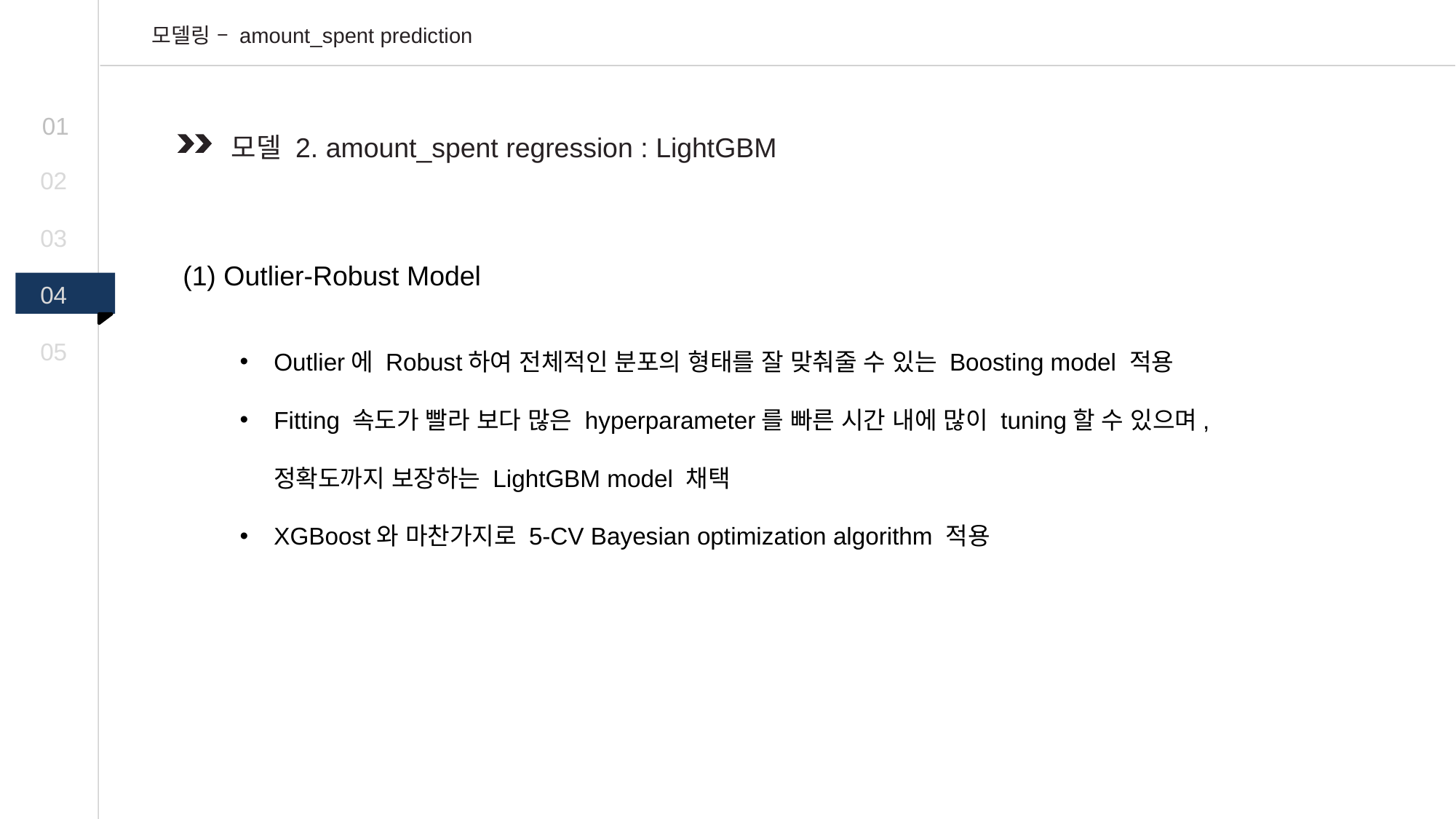

모델링 – amount_spent prediction
01
모델 2. amount_spent regression : LightGBM

02
03
(1) Outlier-Robust Model

04

Outlier에 Robust하여 전체적인 분포의 형태를 잘 맞춰줄 수 있는 Boosting model 적용
Fitting 속도가 빨라 보다 많은 hyperparameter를 빠른 시간 내에 많이 tuning할 수 있으며, 정확도까지 보장하는 LightGBM model 채택
XGBoost와 마찬가지로 5-CV Bayesian optimization algorithm 적용
05